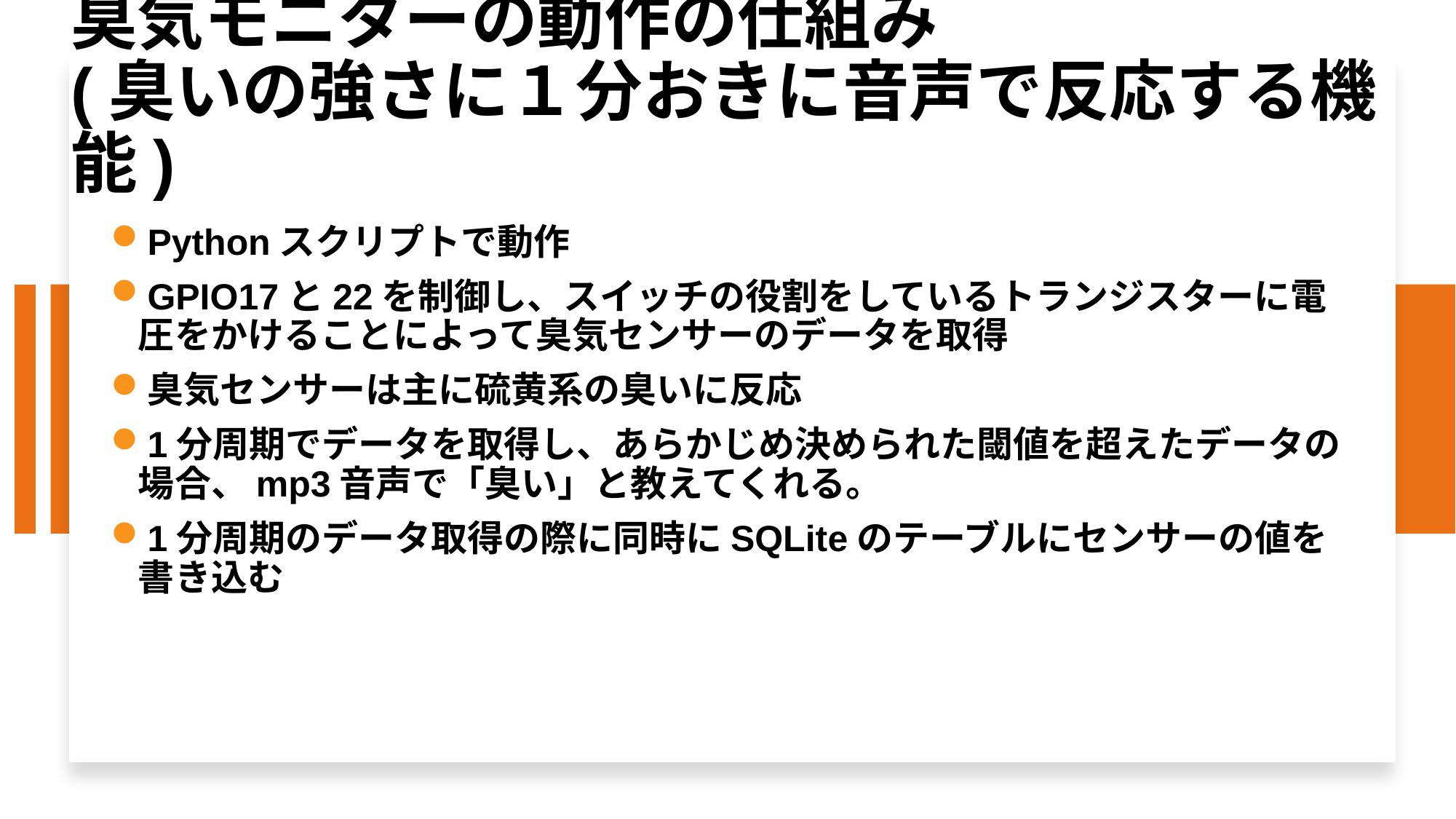

# 臭気モニターの動作の仕組み (臭いの強さに１分おきに音声で反応する機能)

Pythonスクリプトで動作
GPIO17と22を制御し、スイッチの役割をしているトランジスターに電圧をかけることによって臭気センサーのデータを取得
臭気センサーは主に硫黄系の臭いに反応
1分周期でデータを取得し、あらかじめ決められた閾値を超えたデータの場合、mp3音声で「臭い」と教えてくれる。
1分周期のデータ取得の際に同時にSQLiteのテーブルにセンサーの値を書き込む